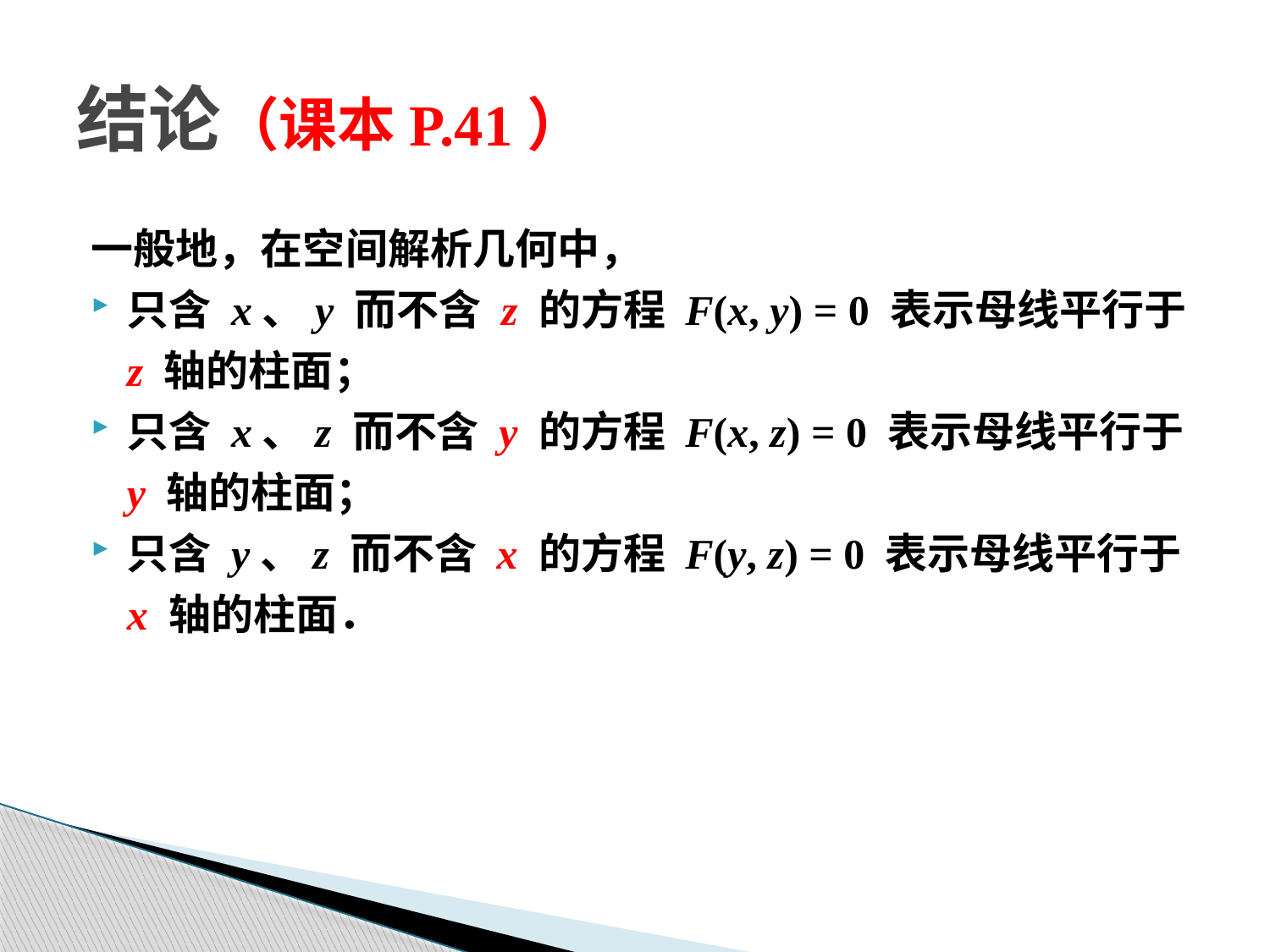

# 结论（课本P.41）
一般地，在空间解析几何中，
只含 x、y 而不含 z 的方程 F(x, y) = 0 表示母线平行于 z 轴的柱面；
只含 x、z 而不含 y 的方程 F(x, z) = 0 表示母线平行于 y 轴的柱面；
只含 y、z 而不含 x 的方程 F(y, z) = 0 表示母线平行于 x 轴的柱面．